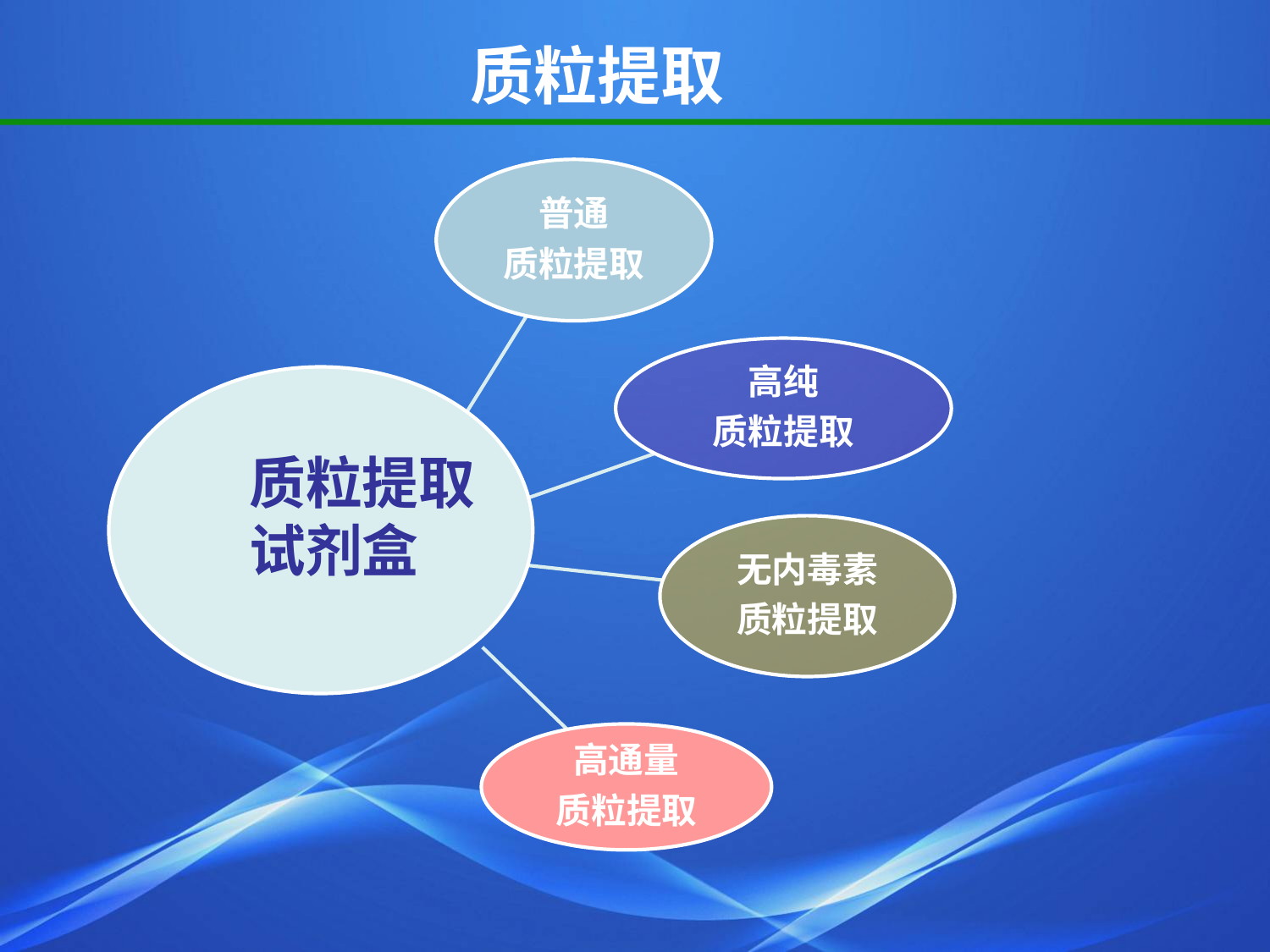

质粒提取

普通
质粒提取
高纯
质粒提取
无内毒素
质粒提取
高通量
质粒提取
质粒提取
试剂盒